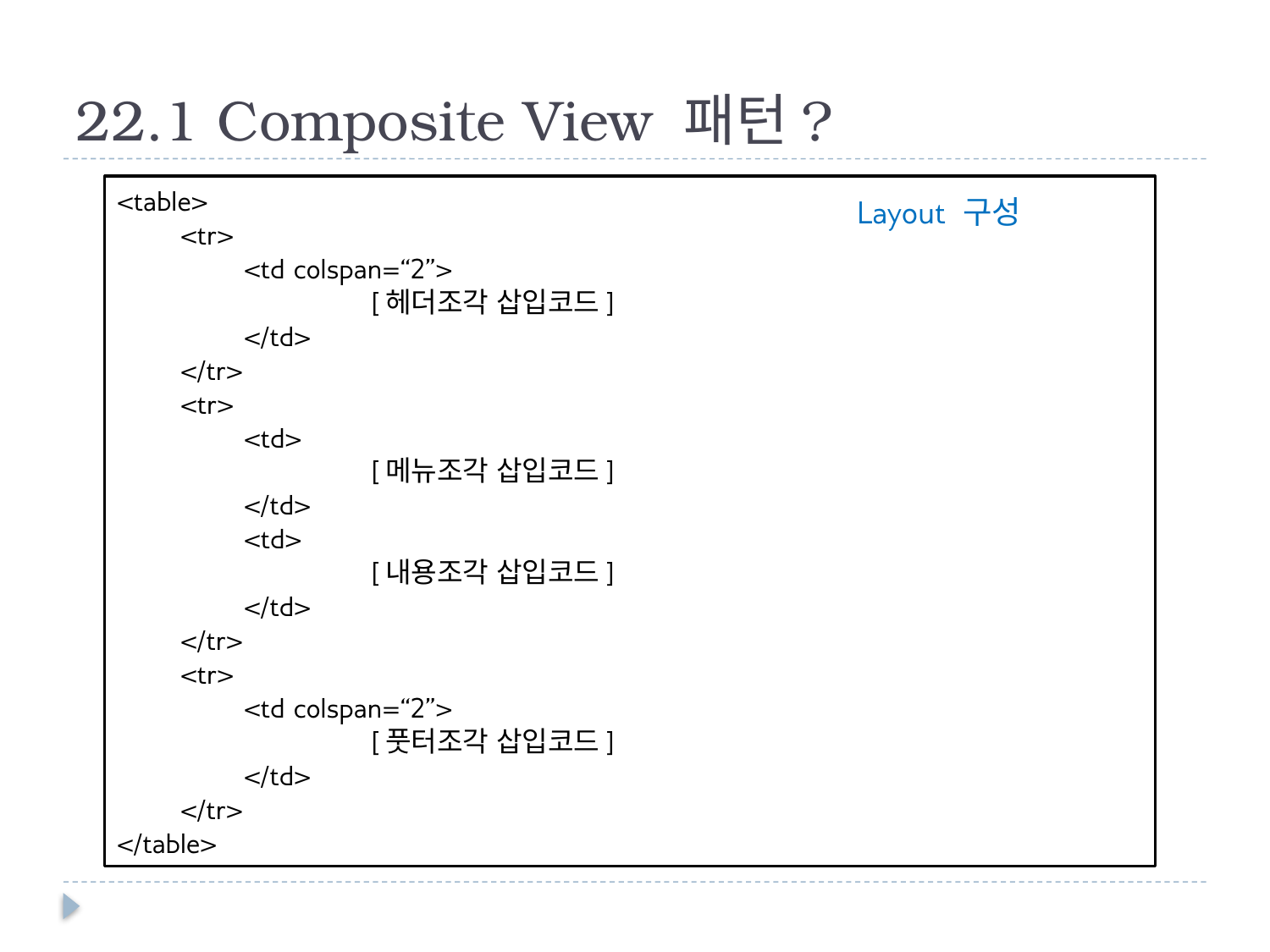

# 22.1 Composite View 패턴?
<table>
<tr>
<td colspan=“2”>
	[헤더조각 삽입코드]
</td>
</tr>
<tr>
<td>
	[메뉴조각 삽입코드]
</td>
<td>
	[내용조각 삽입코드]
</td>
</tr>
<tr>
<td colspan=“2”>
	[풋터조각 삽입코드]
</td>
</tr>
</table>
Layout 구성